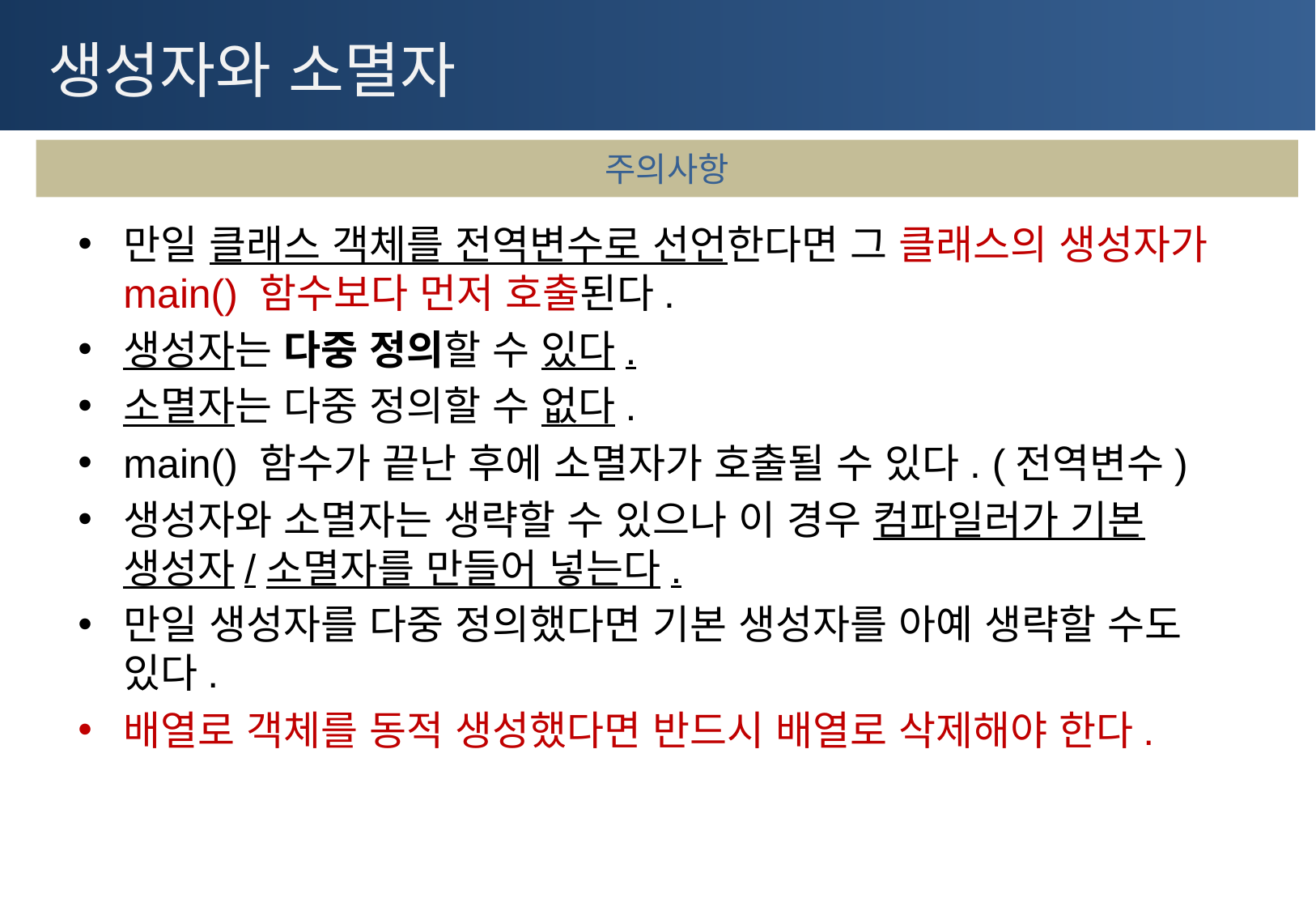

# 생성자와 소멸자
주의사항
만일 클래스 객체를 전역변수로 선언한다면 그 클래스의 생성자가 main() 함수보다 먼저 호출된다.
생성자는 다중 정의할 수 있다.
소멸자는 다중 정의할 수 없다.
main() 함수가 끝난 후에 소멸자가 호출될 수 있다. (전역변수)
생성자와 소멸자는 생략할 수 있으나 이 경우 컴파일러가 기본 생성자/소멸자를 만들어 넣는다.
만일 생성자를 다중 정의했다면 기본 생성자를 아예 생략할 수도 있다.
배열로 객체를 동적 생성했다면 반드시 배열로 삭제해야 한다.